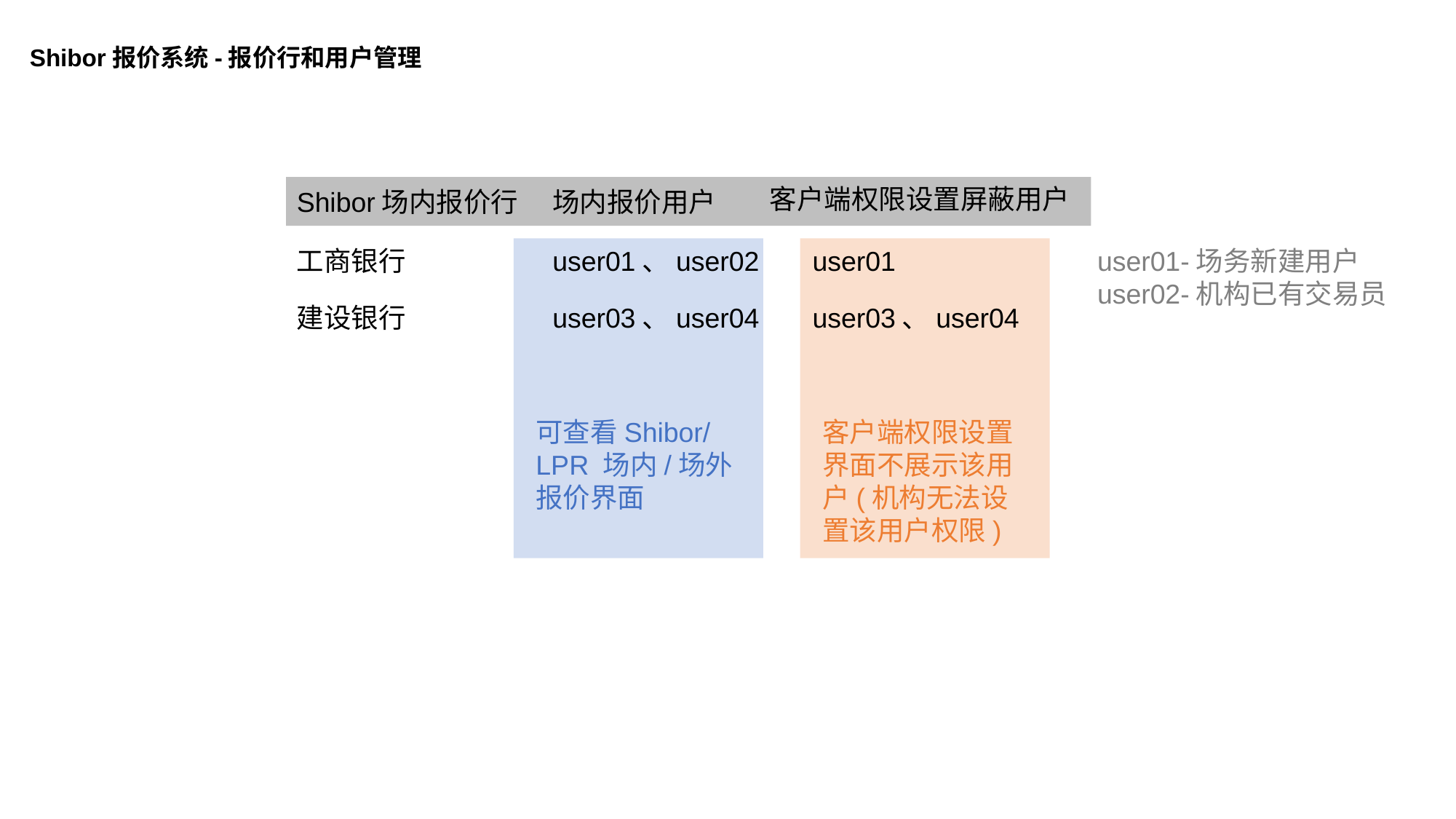

Shibor报价系统-报价行和用户管理

客户端权限设置屏蔽用户
Shibor场内报价行
场内报价用户

user01、user02

user01
user01-场务新建用户
user02-机构已有交易员
工商银行
user03、user04
user03、user04
建设银行
可查看Shibor/LPR 场内/场外报价界面
客户端权限设置界面不展示该用户(机构无法设置该用户权限)